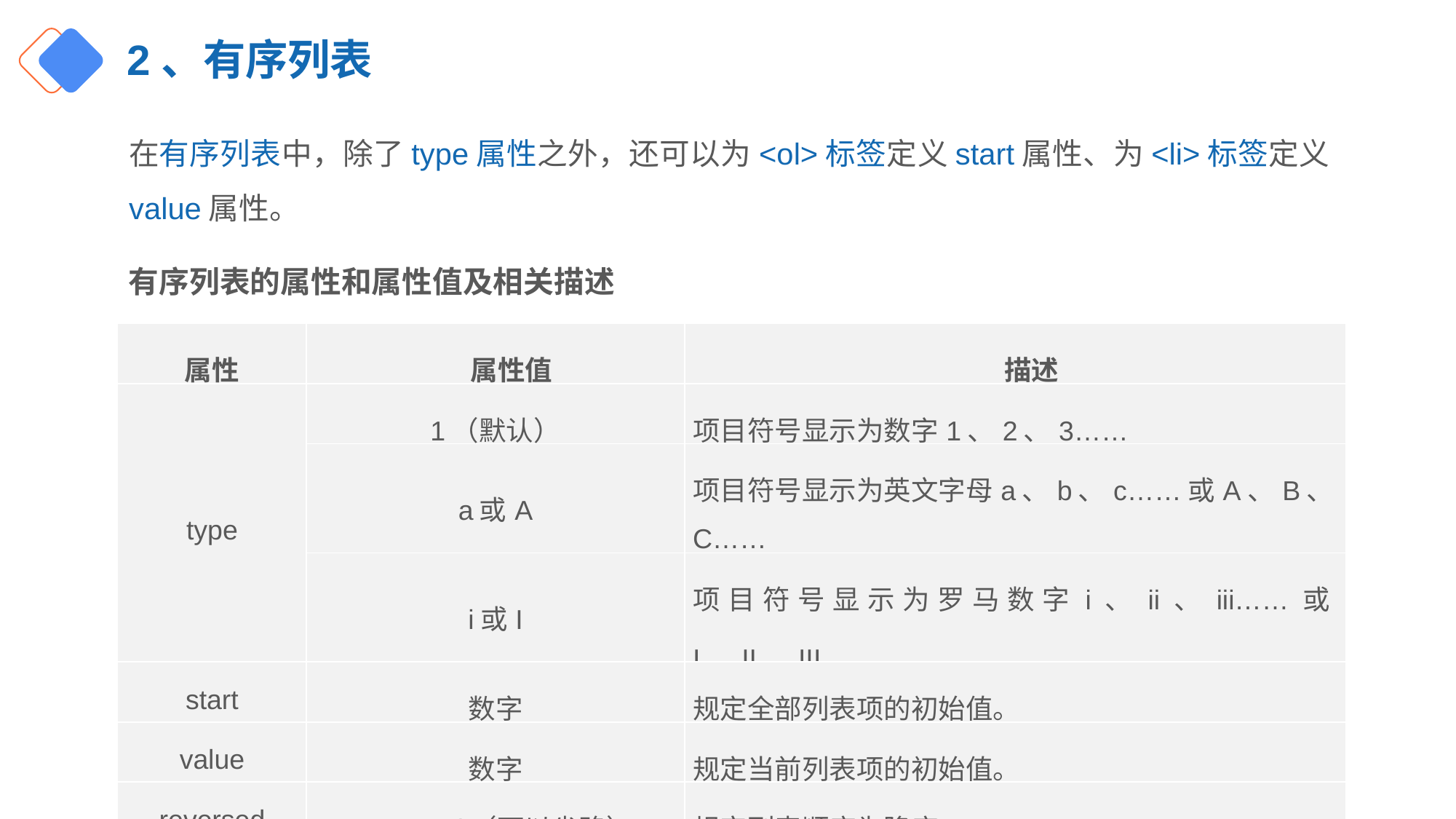

# 2、有序列表
在有序列表中，除了type属性之外，还可以为<ol>标签定义start属性、为<li>标签定义value属性。
有序列表的属性和属性值及相关描述
| 属性 | 属性值 | 描述 |
| --- | --- | --- |
| type | 1（默认） | 项目符号显示为数字1、2、3…… |
|  | a或A | 项目符号显示为英文字母a、b、c……或A、B、C…… |
|  | i或I | 项目符号显示为罗马数字i、ii、iii……或I、II、III…… |
| start | 数字 | 规定全部列表项的初始值。 |
| value | 数字 | 规定当前列表项的初始值。 |
| reversed | reversed（可以省略） | 规定列表顺序为降序。 |